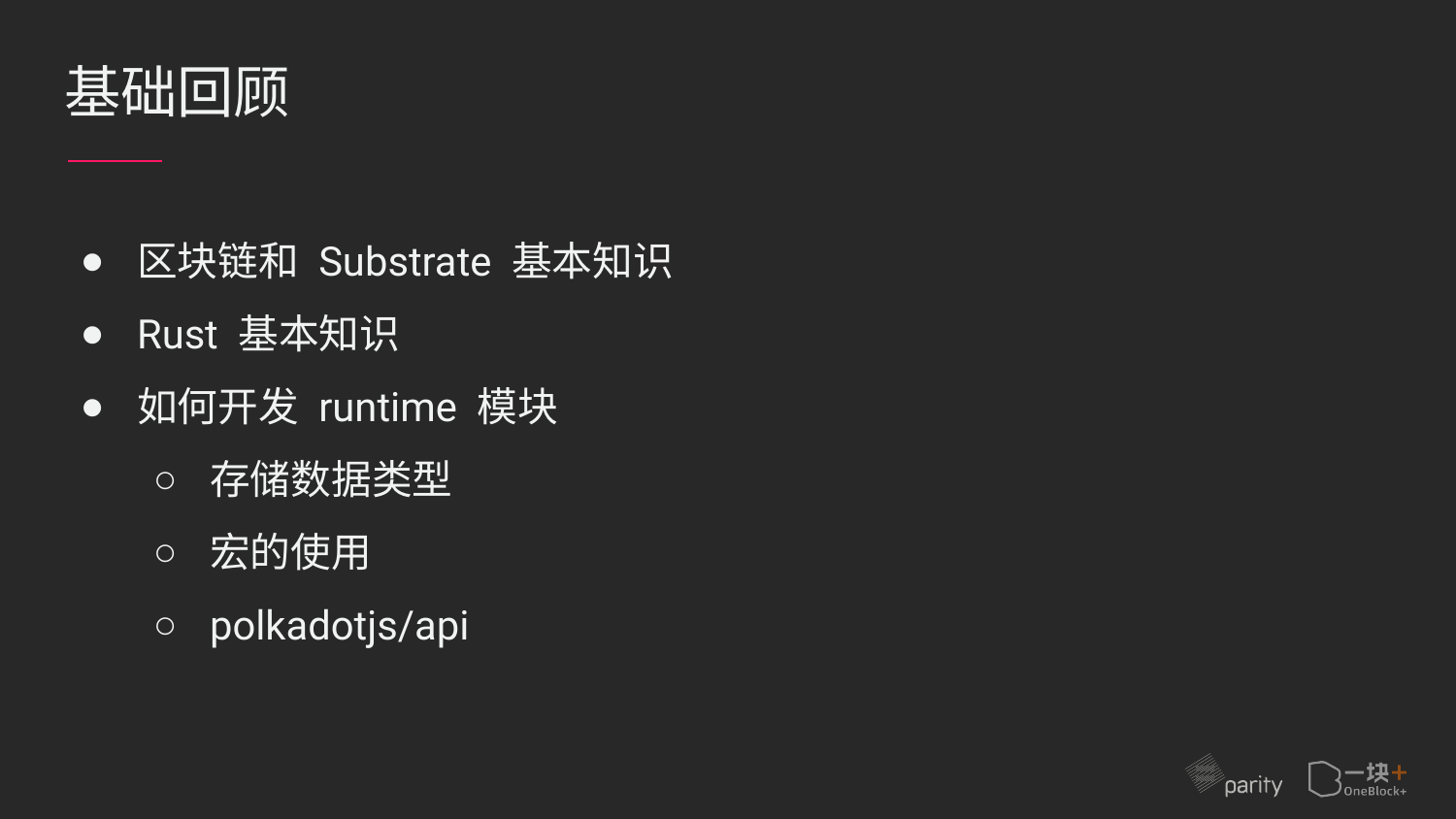

# 基础回顾
区块链和 Substrate 基本知识
Rust 基本知识
如何开发 runtime 模块
存储数据类型
宏的使用
polkadotjs/api